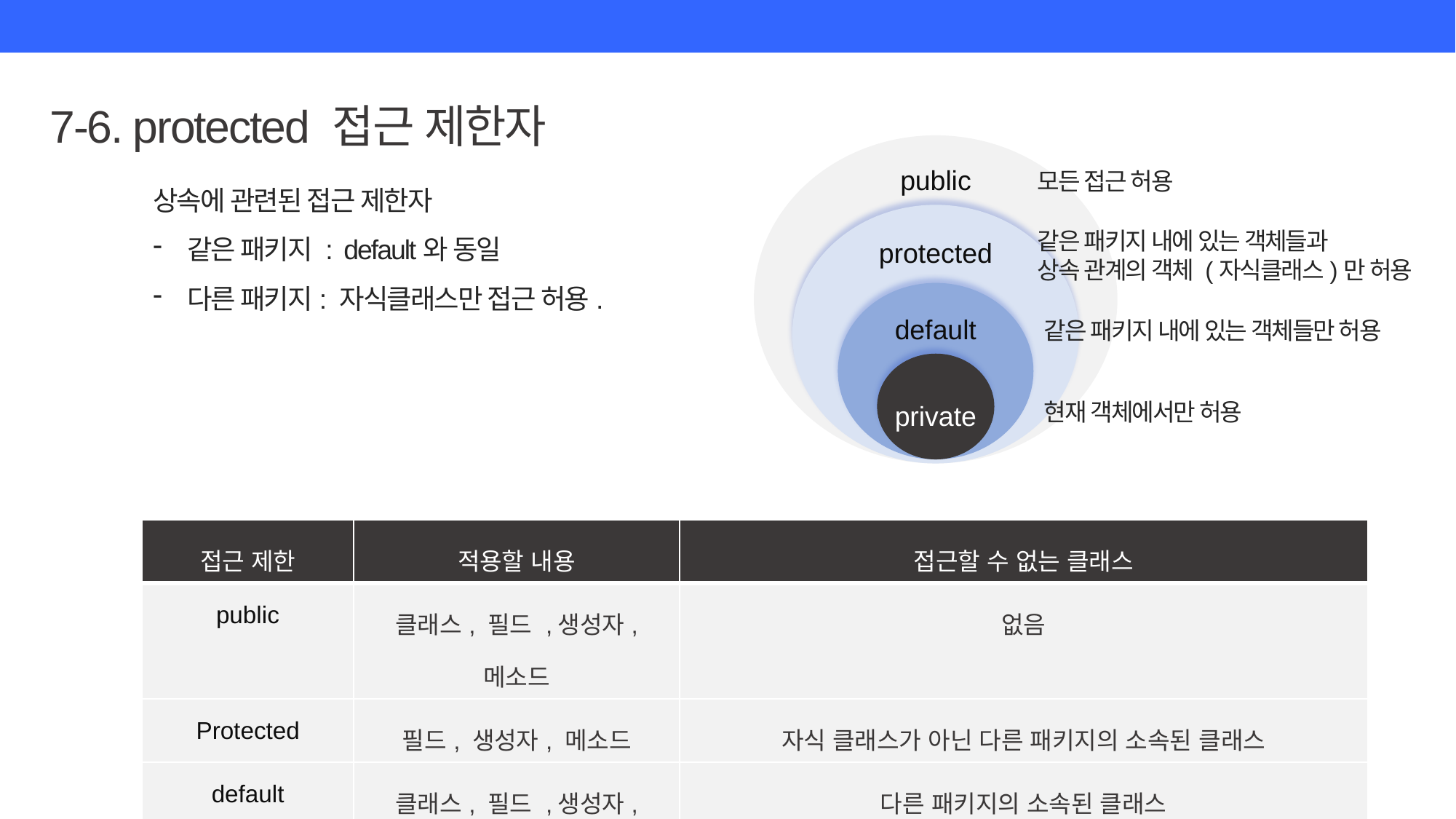

7-6. protected 접근 제한자

public

protected

default

private
모든 접근 허용
상속에 관련된 접근 제한자
같은 패키지 :  default와 동일
다른 패키지: 자식클래스만 접근 허용.
같은 패키지 내에 있는 객체들과
상속 관계의 객체 (자식클래스)만 허용
같은 패키지 내에 있는 객체들만 허용
현재 객체에서만 허용
| 접근 제한 | 적용할 내용 | 접근할 수 없는 클래스 |
| --- | --- | --- |
| public | 클래스, 필드 ,생성자, 메소드 | 없음 |
| Protected | 필드, 생성자, 메소드 | 자식 클래스가 아닌 다른 패키지의 소속된 클래스 |
| default | 클래스, 필드 ,생성자, 메소드 | 다른 패키지의 소속된 클래스 |
| private | 필드, 생성자, 메소드 | 모든 외부 클래스 |